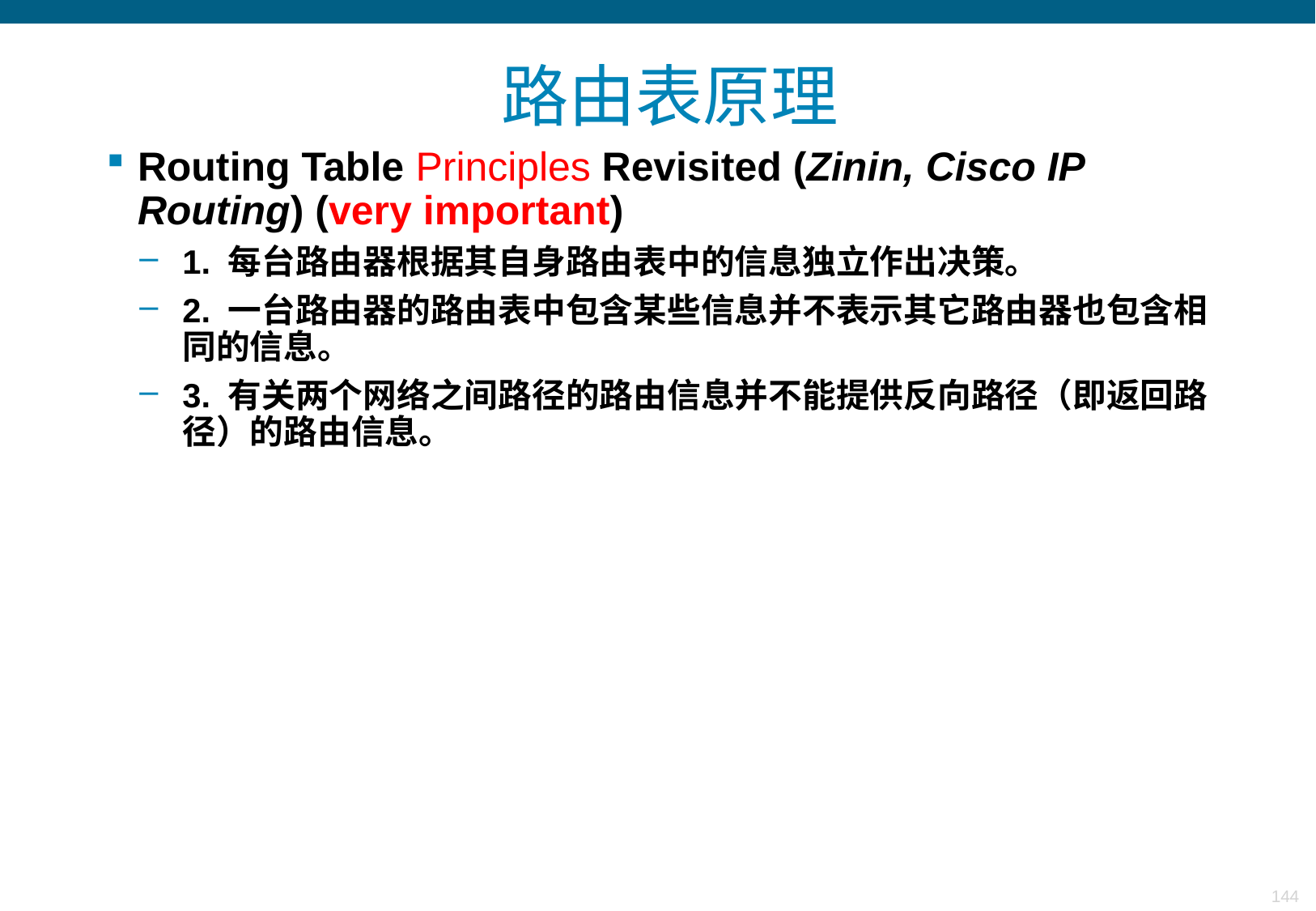

# 路由表原理
Routing Table Principles Revisited (Zinin, Cisco IP Routing) (very important)
1. 每台路由器根据其自身路由表中的信息独立作出决策。
2. 一台路由器的路由表中包含某些信息并不表示其它路由器也包含相同的信息。
3. 有关两个网络之间路径的路由信息并不能提供反向路径（即返回路径）的路由信息。